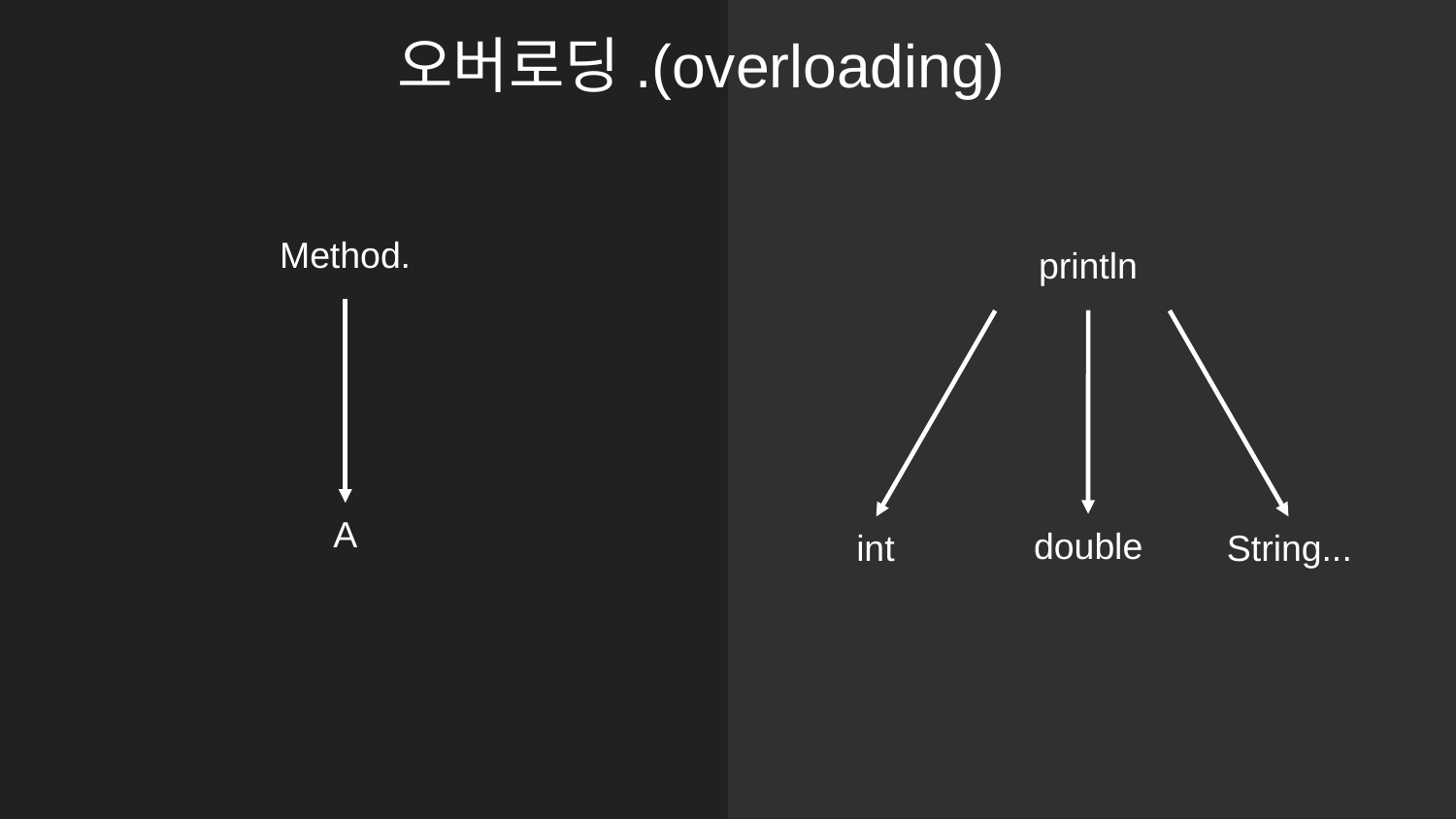

# 오버로딩.(overloading)
Method.
A
println
double
int
String...